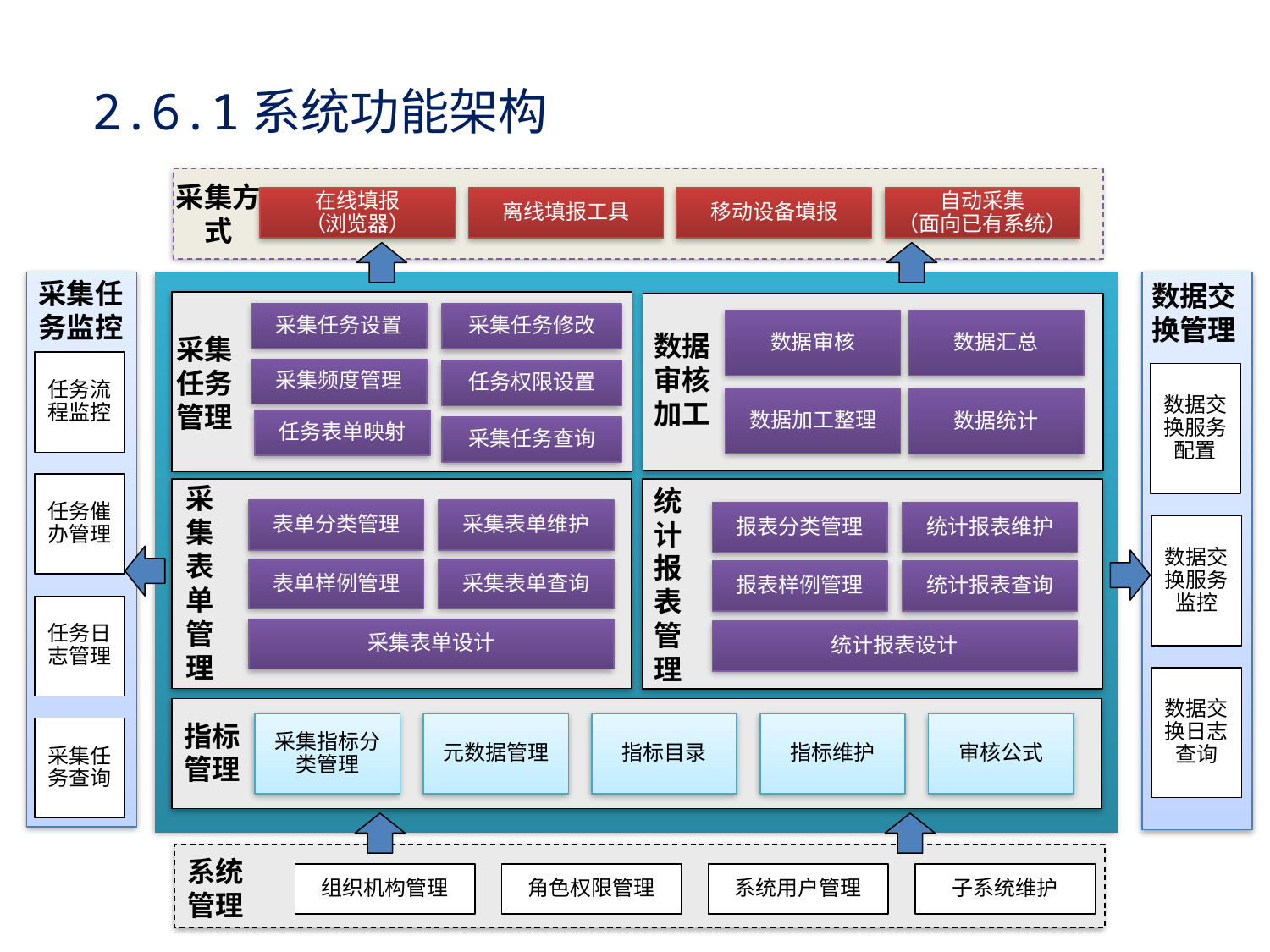

2.6.1系统功能架构

采集方式
在线填报
（浏览器）
离线填报工具
移动设备填报
自动采集
（面向已有系统）

采集任务监控

数据交换管理

数据审核
数据汇总
数据审核加工
数据加工整理
数据统计
采集任务设置
采集任务修改
采集任务管理
任务流程监控
采集频度管理
任务权限设置
数据交换服务配置
任务表单映射
采集任务查询
任务催办管理
采集表单管理
统计报表管理

表单分类管理
采集表单维护
报表分类管理
统计报表维护
数据交换服务监控

表单样例管理
采集表单查询
报表样例管理
统计报表查询
任务日志管理
采集表单设计
统计报表设计
数据交换日志查询

指标管理
采集指标分类管理
元数据管理
指标目录
指标维护
审核公式
采集任务查询

系统管理
组织机构管理
角色权限管理
系统用户管理
子系统维护